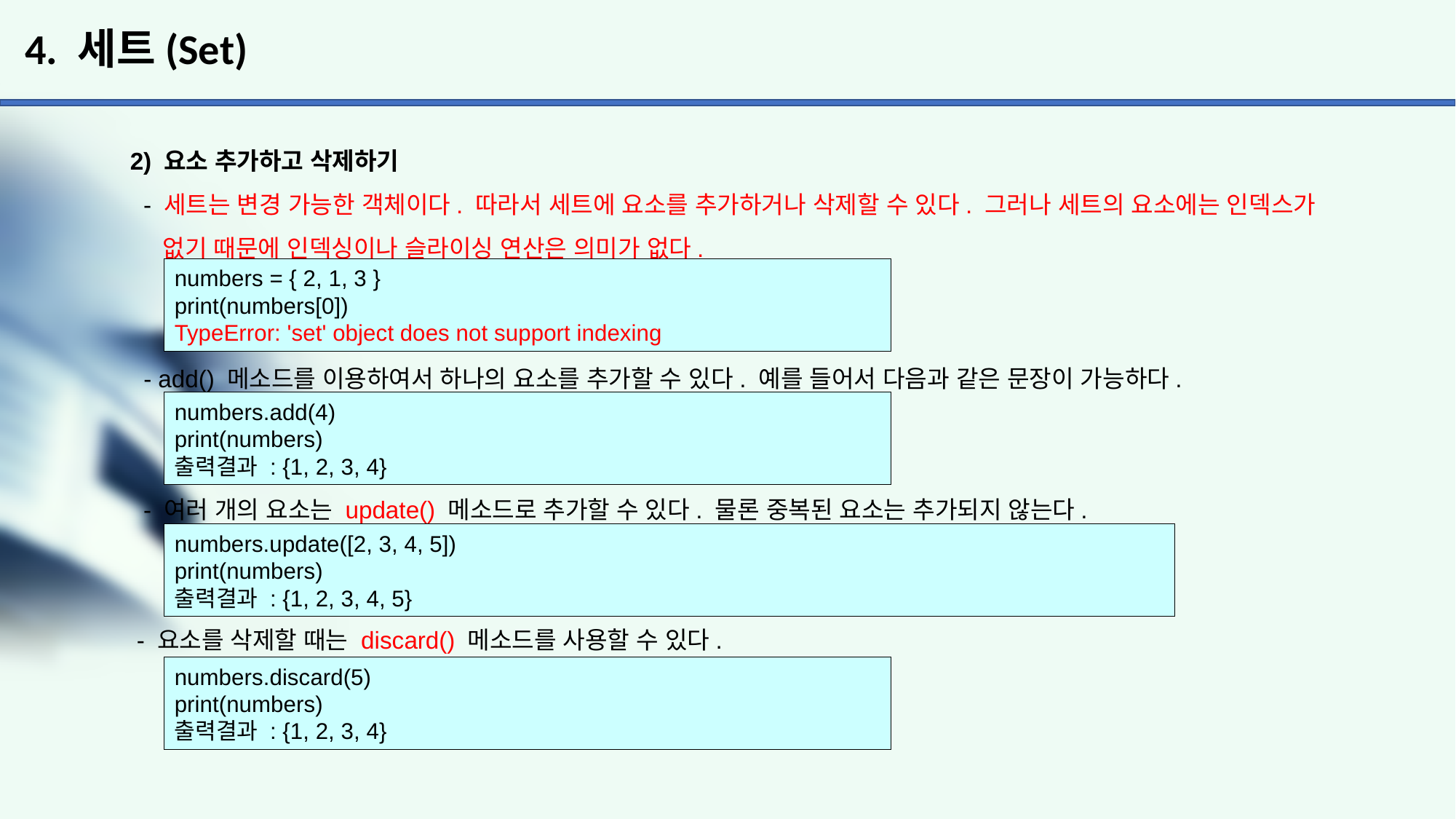

# 4. 세트(Set)
2) 요소 추가하고 삭제하기
  - 세트는 변경 가능한 객체이다. 따라서 세트에 요소를 추가하거나 삭제할 수 있다. 그러나 세트의 요소에는 인덱스가
    없기 때문에 인덱싱이나 슬라이싱 연산은 의미가 없다.

  - add() 메소드를 이용하여서 하나의 요소를 추가할 수 있다. 예를 들어서 다음과 같은 문장이 가능하다.

  - 여러 개의 요소는 update() 메소드로 추가할 수 있다. 물론 중복된 요소는 추가되지 않는다.

 - 요소를 삭제할 때는 discard() 메소드를 사용할 수 있다.
numbers = { 2, 1, 3 }
print(numbers[0])
TypeError: 'set' object does not support indexing
numbers.add(4)
print(numbers)
출력결과 : {1, 2, 3, 4}
numbers.update([2, 3, 4, 5])
print(numbers)
출력결과 : {1, 2, 3, 4, 5}
numbers.discard(5)
print(numbers)
출력결과 : {1, 2, 3, 4}